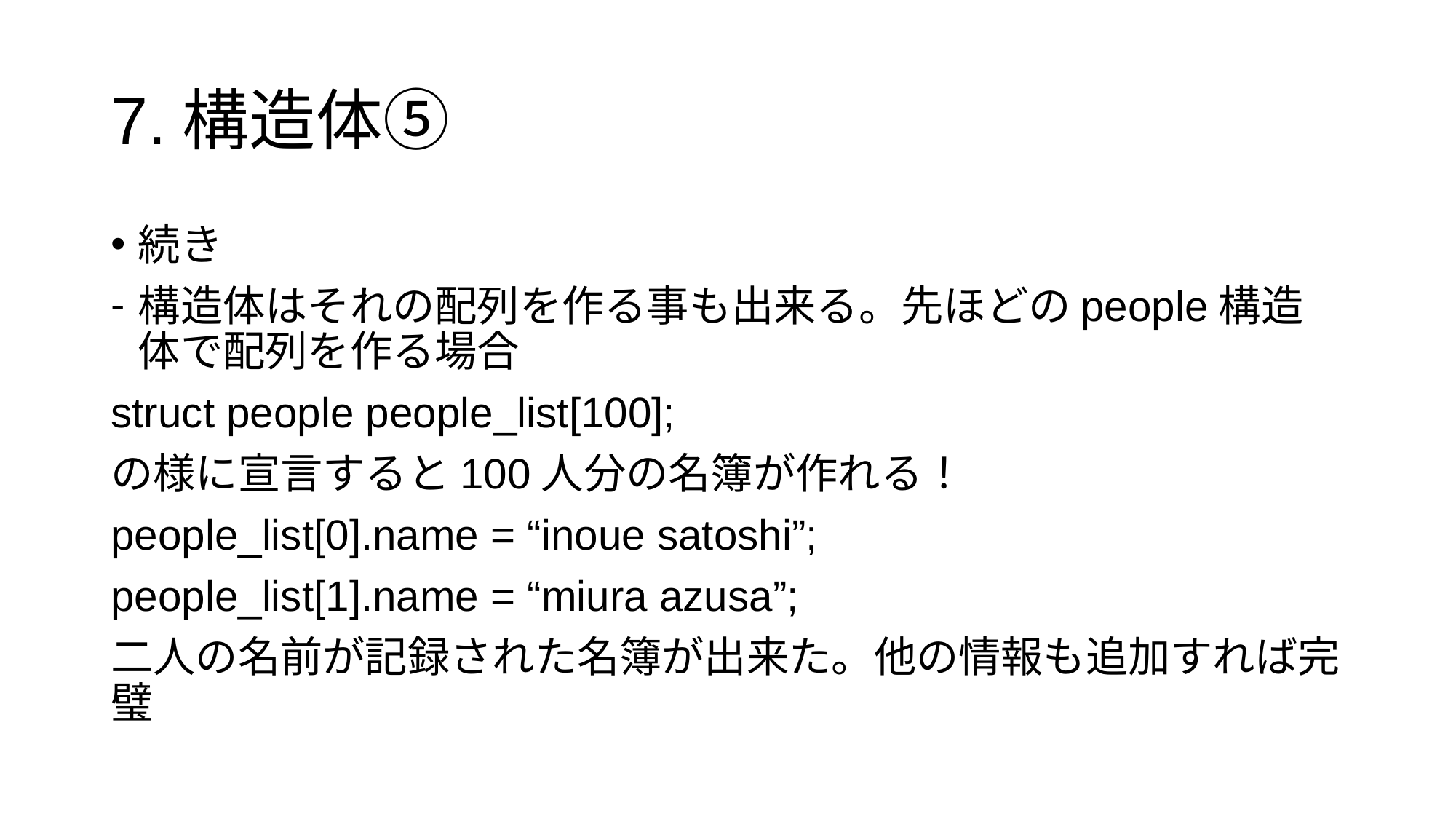

# 7.構造体⑤
続き
構造体はそれの配列を作る事も出来る。先ほどのpeople構造体で配列を作る場合
struct people people_list[100];
の様に宣言すると100人分の名簿が作れる！
people_list[0].name = “inoue satoshi”;
people_list[1].name = “miura azusa”;
二人の名前が記録された名簿が出来た。他の情報も追加すれば完璧